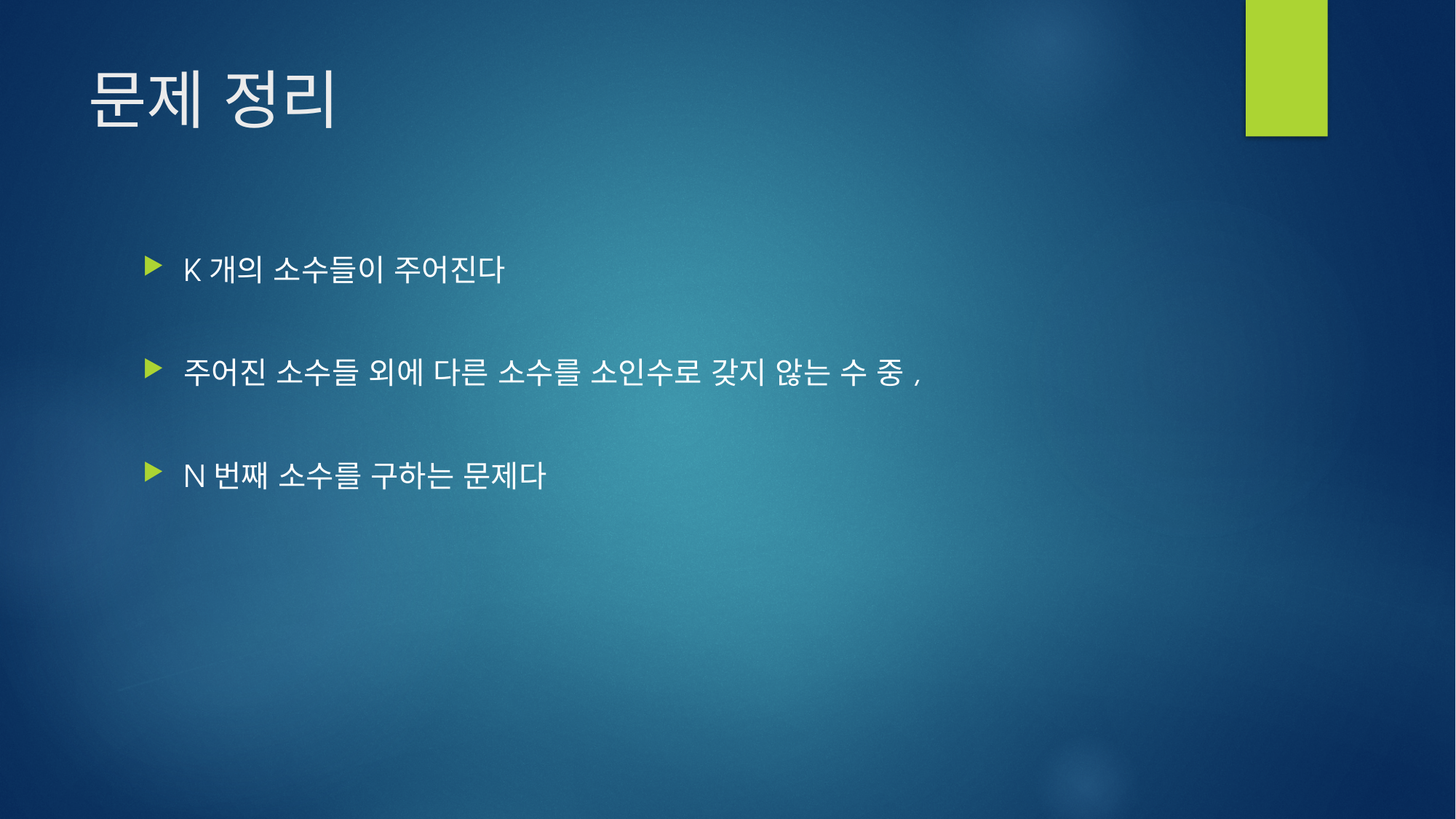

# 문제 정리
K개의 소수들이 주어진다

주어진 소수들 외에 다른 소수를 소인수로 갖지 않는 수 중,

N번째 소수를 구하는 문제다